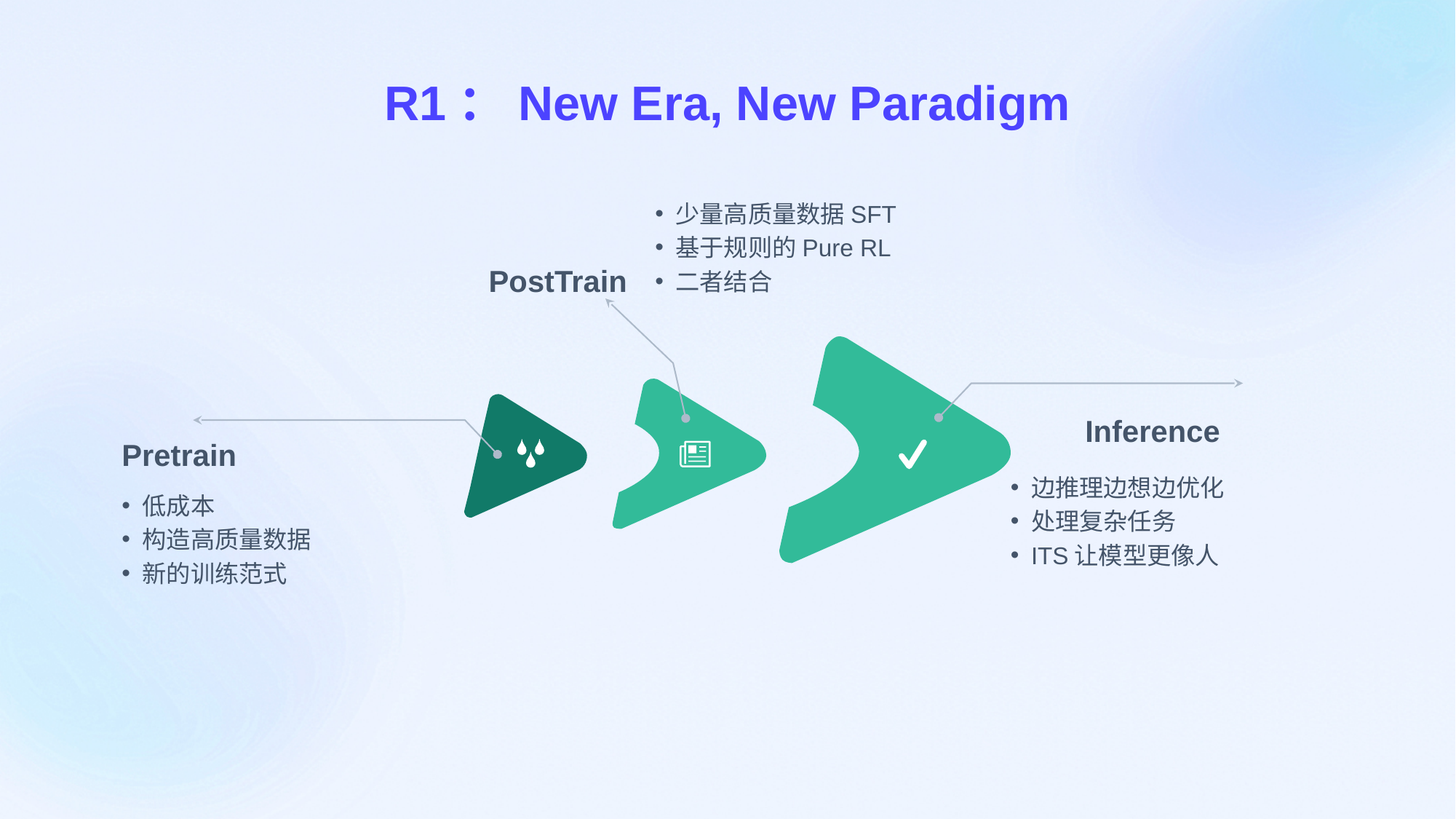

R1：New Era, New Paradigm
少量高质量数据SFT
基于规则的Pure RL
二者结合
PostTrain

Inference

Pretrain

边推理边想边优化
处理复杂任务
ITS让模型更像人
低成本
构造高质量数据
新的训练范式